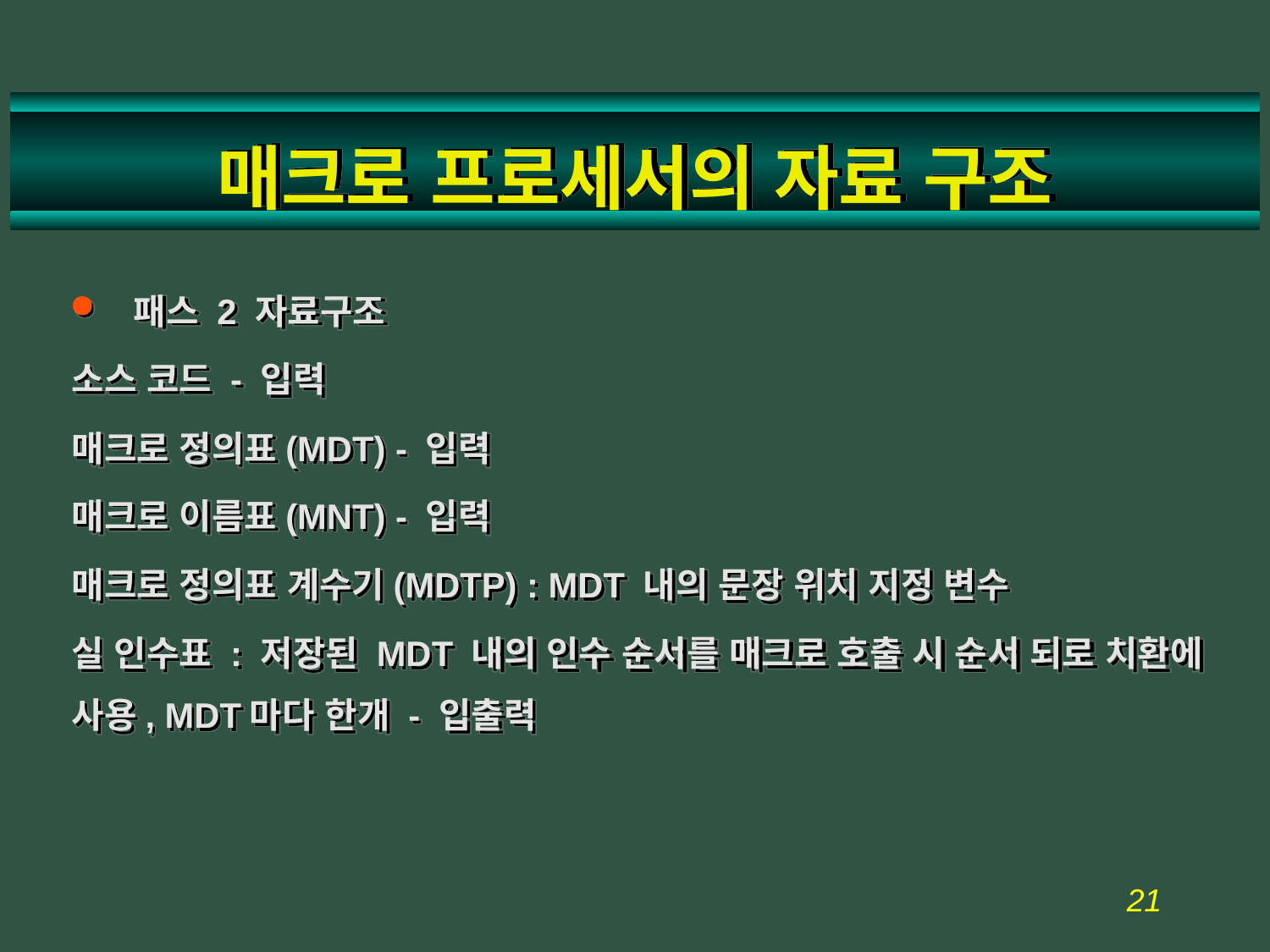

# 매크로 프로세서의 자료 구조
패스 2 자료구조
소스 코드 - 입력
매크로 정의표(MDT) - 입력
매크로 이름표(MNT) - 입력
매크로 정의표 계수기(MDTP) : MDT 내의 문장 위치 지정 변수
실 인수표 : 저장된 MDT 내의 인수 순서를 매크로 호출 시 순서 되로 치환에 사용, MDT마다 한개 - 입출력

21